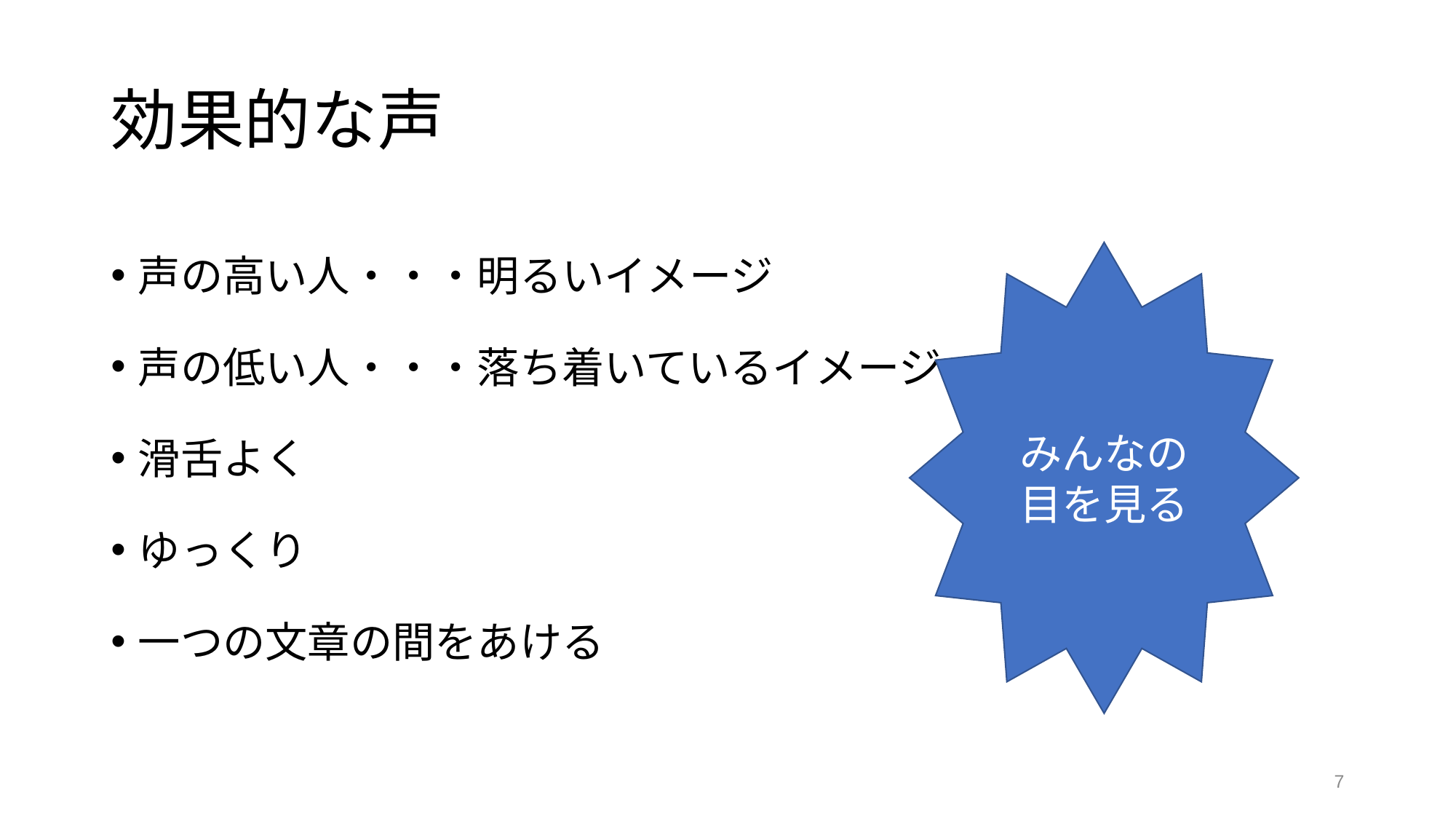

# 効果的な声
声の高い人・・・明るいイメージ
声の低い人・・・落ち着いているイメージ
滑舌よく
ゆっくり
一つの文章の間をあける
みんなの
目を見る
7